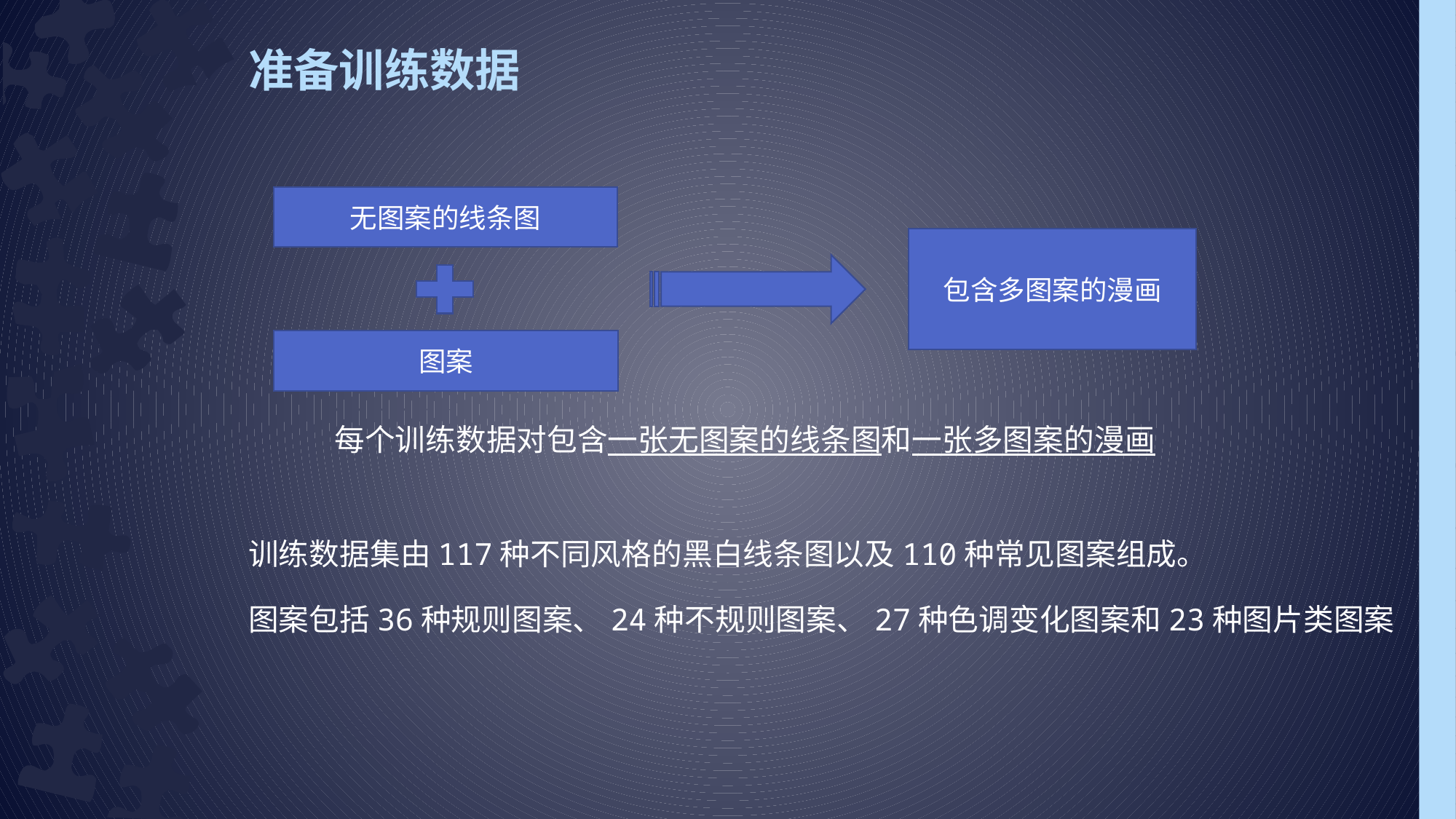

# 准备训练数据
无图案的线条图
包含多图案的漫画

图案
每个训练数据对包含一张无图案的线条图和一张多图案的漫画
训练数据集由117种不同风格的黑白线条图以及110种常见图案组成。

图案包括36种规则图案、24种不规则图案、27种色调变化图案和23种图片类图案